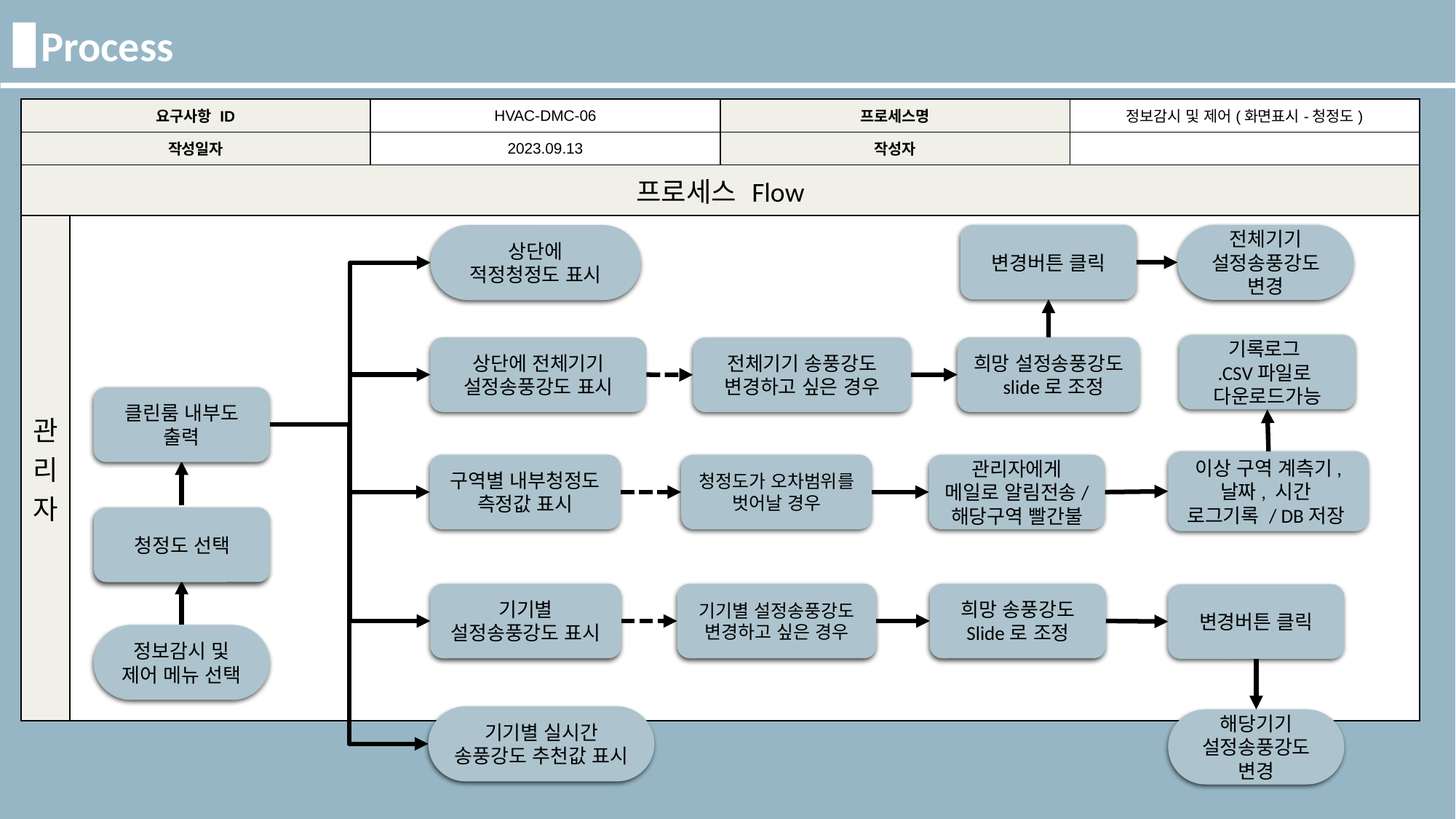

Process

| 요구사항 ID |  | HVAC-DMC-06 | 프로세스명 | 정보감시 및 제어(화면표시-청정도) |
| --- | --- | --- | --- | --- |
| 작성일자 |  | 2023.09.13 | 작성자 |  |
| 프로세스 Flow |  |  |  |  |
| 관리자 |  |  |  |  |
변경버튼 클릭
전체기기 설정송풍강도 변경
상단에
적정청정도 표시
기록로그
.CSV파일로
다운로드가능
상단에 전체기기 설정송풍강도 표시
희망 설정송풍강도  slide로 조정
전체기기 송풍강도 변경하고 싶은 경우
클린룸 내부도 출력
이상 구역 계측기, 날짜, 시간
로그기록 / DB저장
구역별 내부청정도 측정값 표시
청정도가 오차범위를 벗어날 경우
관리자에게 메일로 알림전송/ 해당구역 빨간불
청정도 선택
희망 송풍강도
Slide로 조정
기기별 설정송풍강도 변경하고 싶은 경우
기기별 설정송풍강도 표시
변경버튼 클릭
정보감시 및 제어 메뉴 선택
기기별 실시간 송풍강도 추천값 표시
해당기기 설정송풍강도 변경